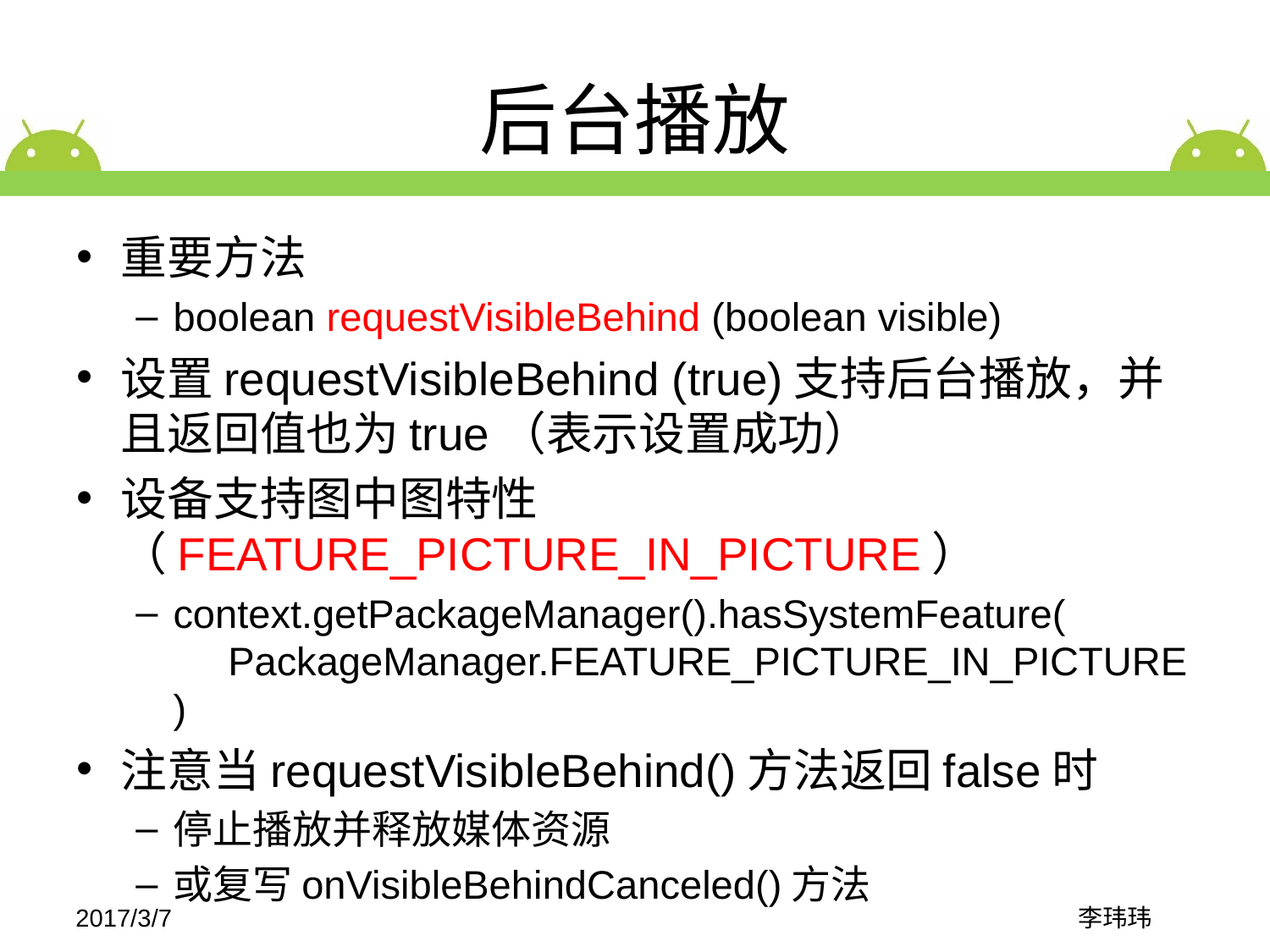

# 后台播放
重要方法
boolean requestVisibleBehind (boolean visible)
设置requestVisibleBehind (true)支持后台播放，并且返回值也为true（表示设置成功）
设备支持图中图特性（FEATURE_PICTURE_IN_PICTURE）
context.getPackageManager().hasSystemFeature(                 PackageManager.FEATURE_PICTURE_IN_PICTURE)
注意当requestVisibleBehind()方法返回false时
停止播放并释放媒体资源
或复写onVisibleBehindCanceled()方法